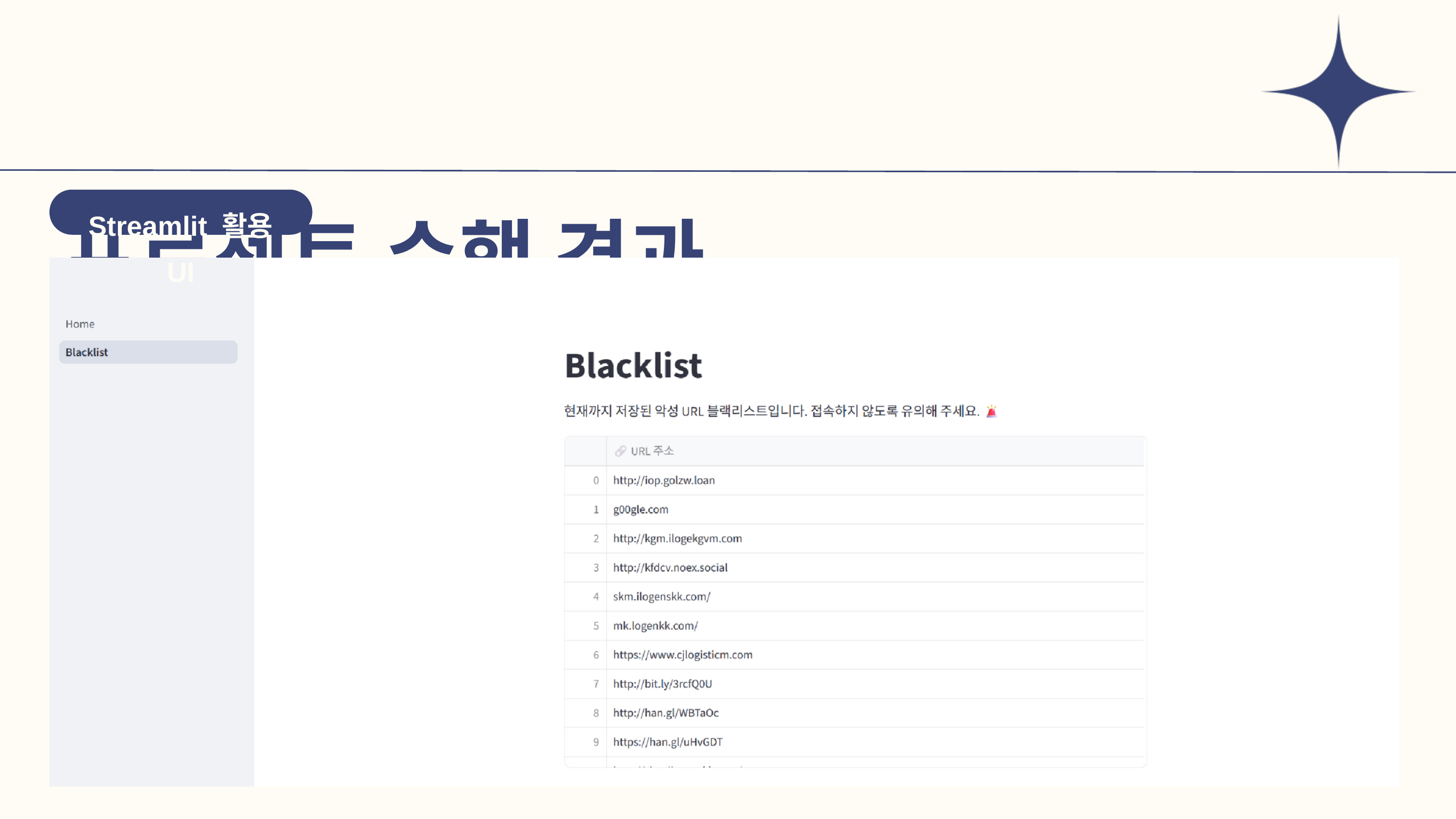

프로젝트 수행 경과

Streamlit 활용 UI
Streamlit 기반 UI